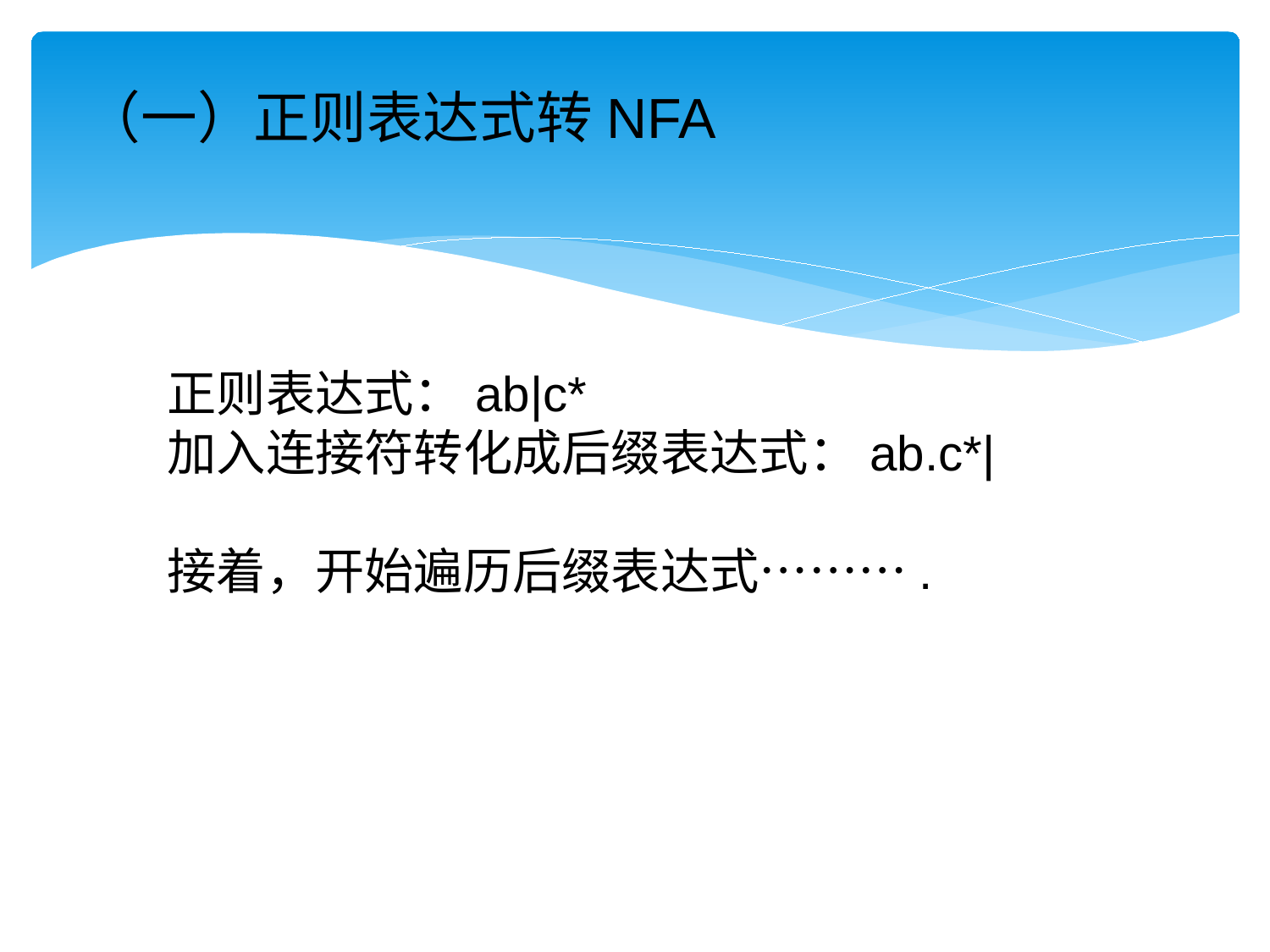

（一）正则表达式转NFA

正则表达式：ab|c*
加入连接符转化成后缀表达式：ab.c*|

接着，开始遍历后缀表达式……….